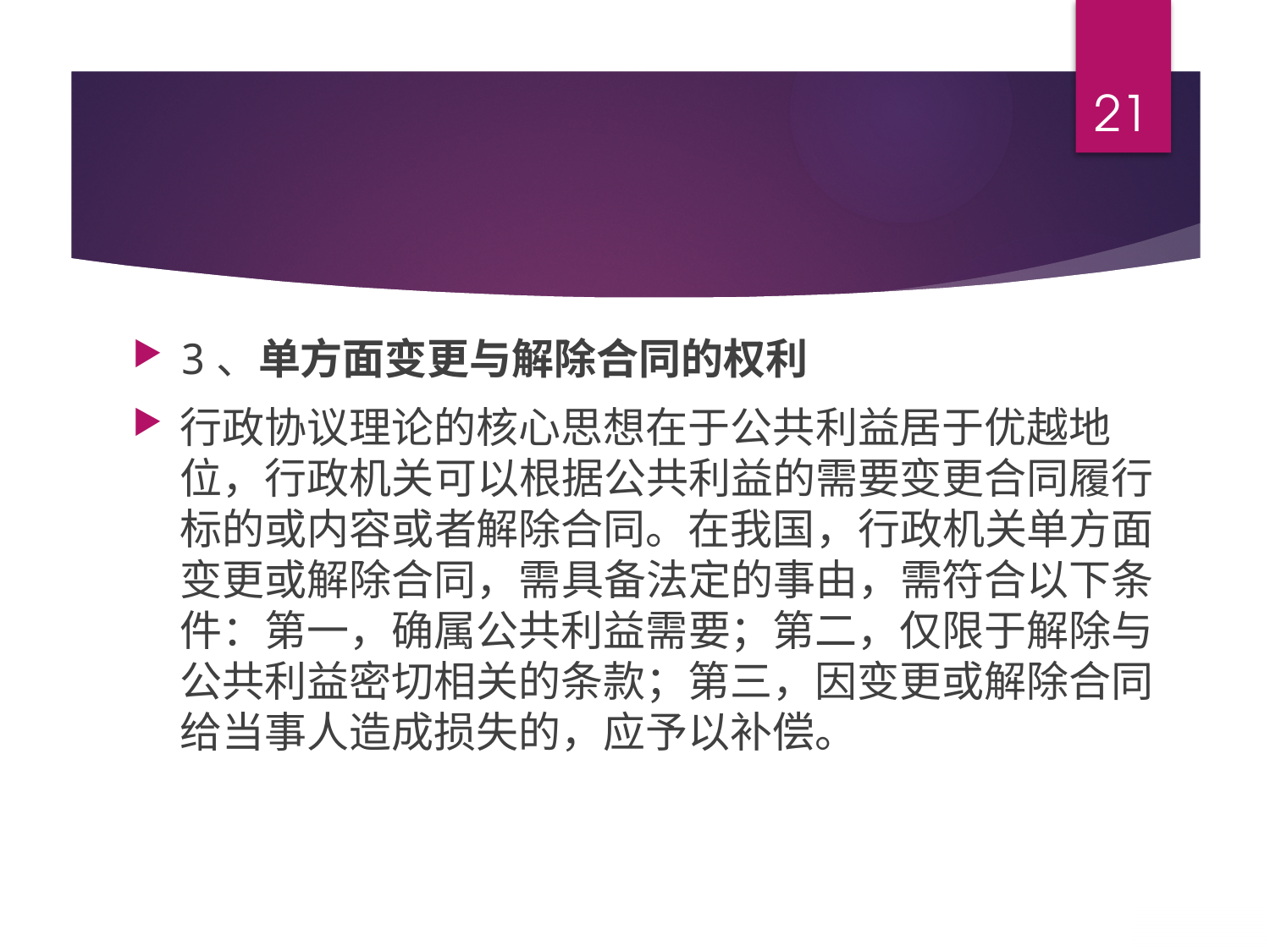

21
#
3、单方面变更与解除合同的权利
行政协议理论的核心思想在于公共利益居于优越地位，行政机关可以根据公共利益的需要变更合同履行标的或内容或者解除合同。在我国，行政机关单方面变更或解除合同，需具备法定的事由，需符合以下条件：第一，确属公共利益需要；第二，仅限于解除与公共利益密切相关的条款；第三，因变更或解除合同给当事人造成损失的，应予以补偿。